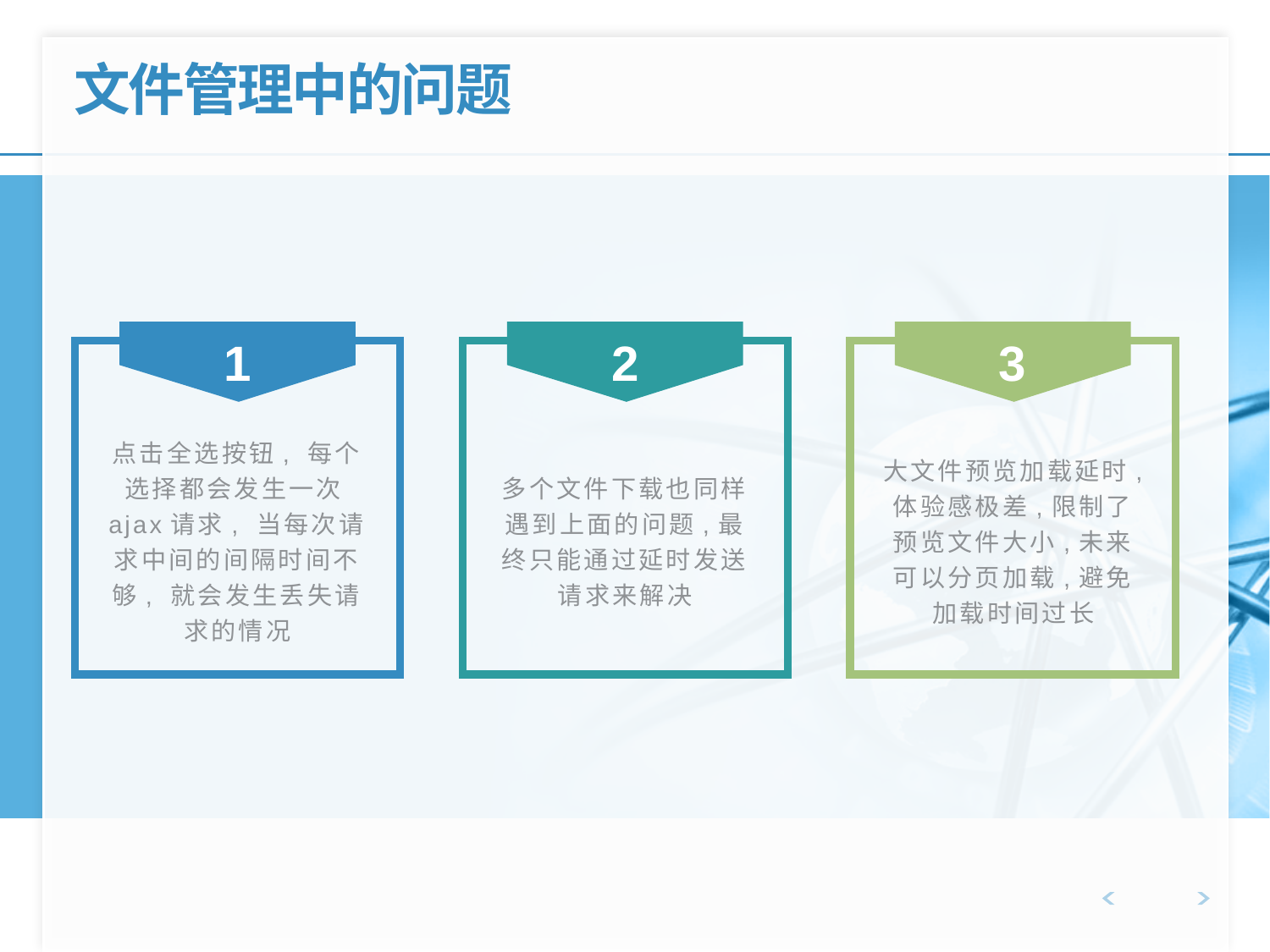

# 文件管理中的问题
1
2
3

点击全选按钮, 每个选择都会发生一次ajax请求, 当每次请求中间的间隔时间不够, 就会发生丢失请求的情况
多个文件下载也同样遇到上面的问题,最终只能通过延时发送请求来解决
大文件预览加载延时,体验感极差,限制了预览文件大小,未来可以分页加载,避免加载时间过长